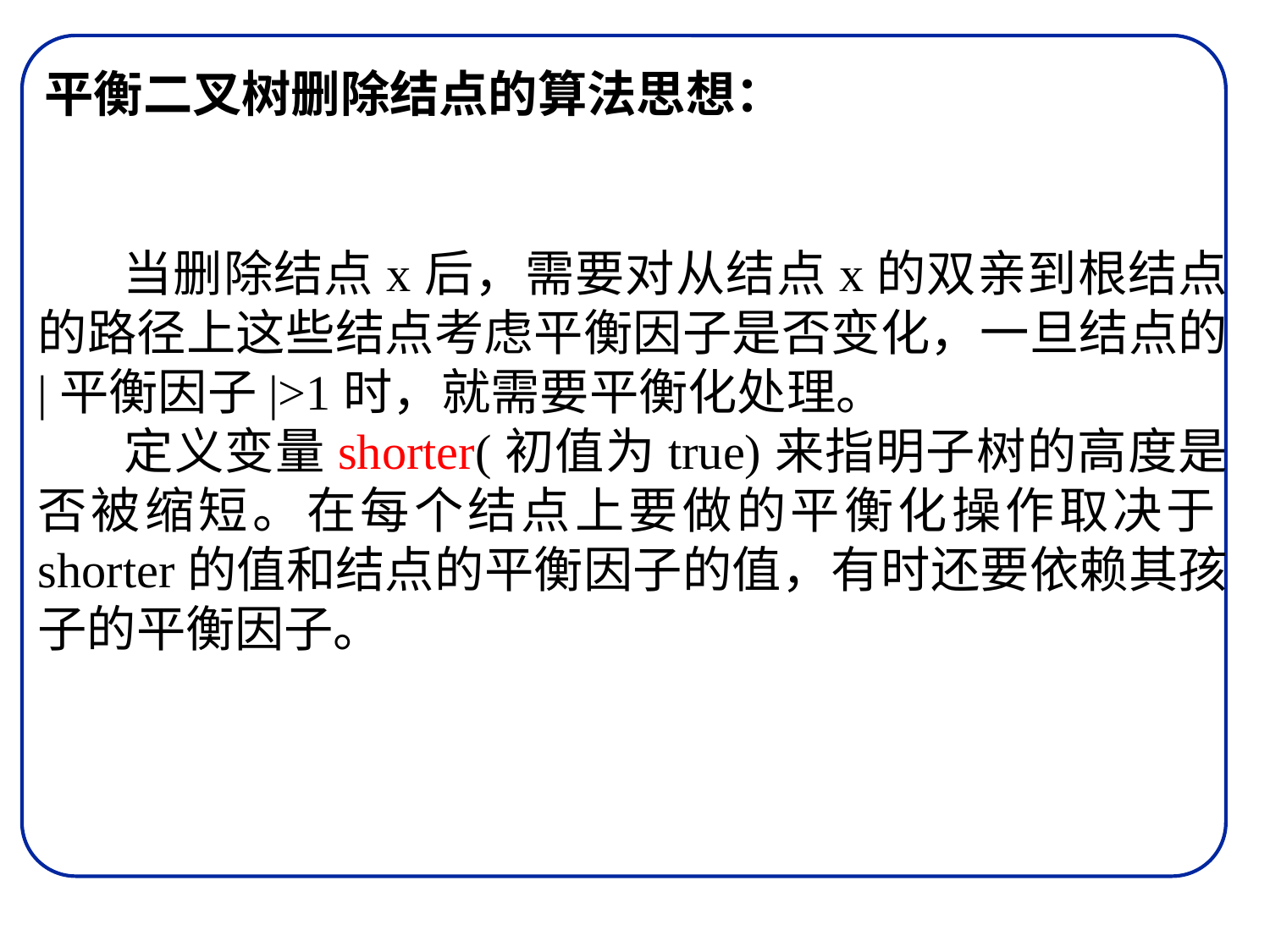

平衡二叉树删除结点的算法思想：
      当删除结点x后，需要对从结点x的双亲到根结点的路径上这些结点考虑平衡因子是否变化，一旦结点的
|平衡因子|>1时，就需要平衡化处理。
      定义变量shorter(初值为true)来指明子树的高度是否被缩短。在每个结点上要做的平衡化操作取决于shorter的值和结点的平衡因子的值，有时还要依赖其孩子的平衡因子。